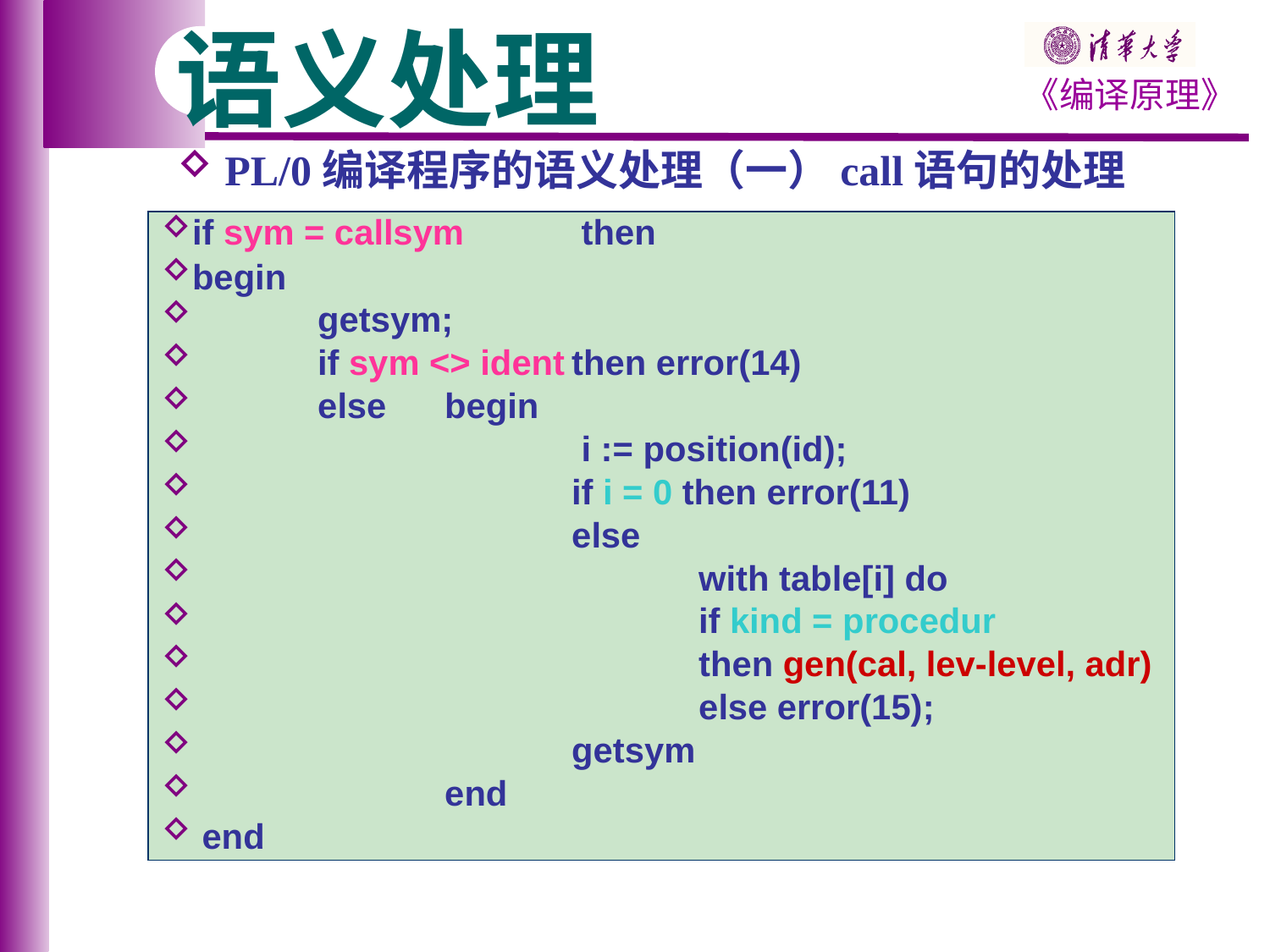

# 语义处理
 PL/0编译程序的语义处理（一）call语句的处理
if sym = callsym 	 then
begin
	getsym;
	if sym <> ident	then error(14)
	else	begin
			 i := position(id);
			if i = 0 then error(11)
			else
				with table[i] do
				if kind = procedur
				then gen(cal, lev-level, adr)
				else error(15);
			getsym
		end
 end